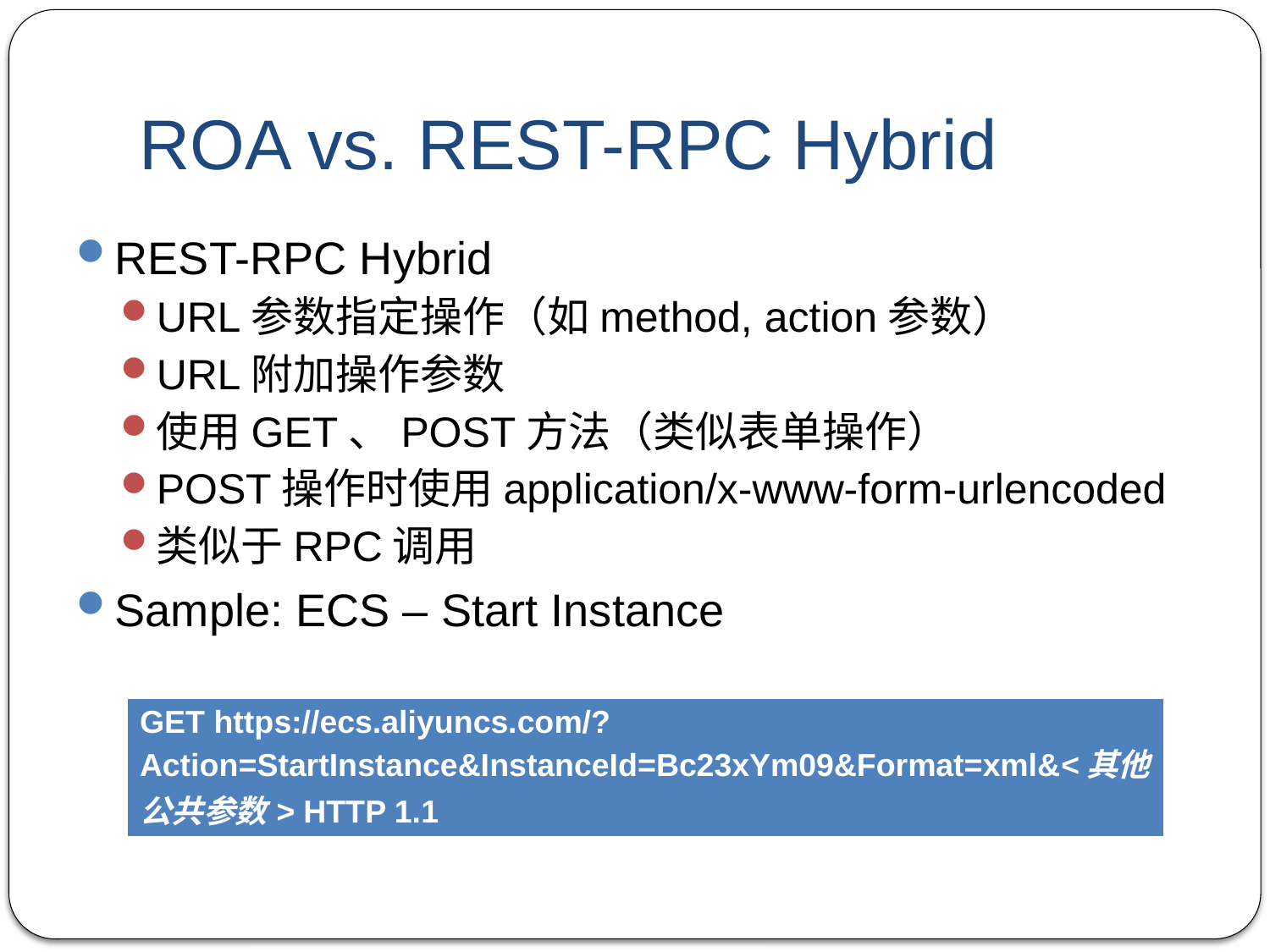

# ROA vs. REST-RPC Hybrid
REST-RPC Hybrid
URL参数指定操作（如method, action参数）
URL附加操作参数
使用GET、POST方法（类似表单操作）
POST操作时使用application/x-www-form-urlencoded
类似于RPC调用
Sample: ECS – Start Instance
| GET https://ecs.aliyuncs.com/?Action=StartInstance&InstanceId=Bc23xYm09&Format=xml&<其他公共参数> HTTP 1.1 |
| --- |